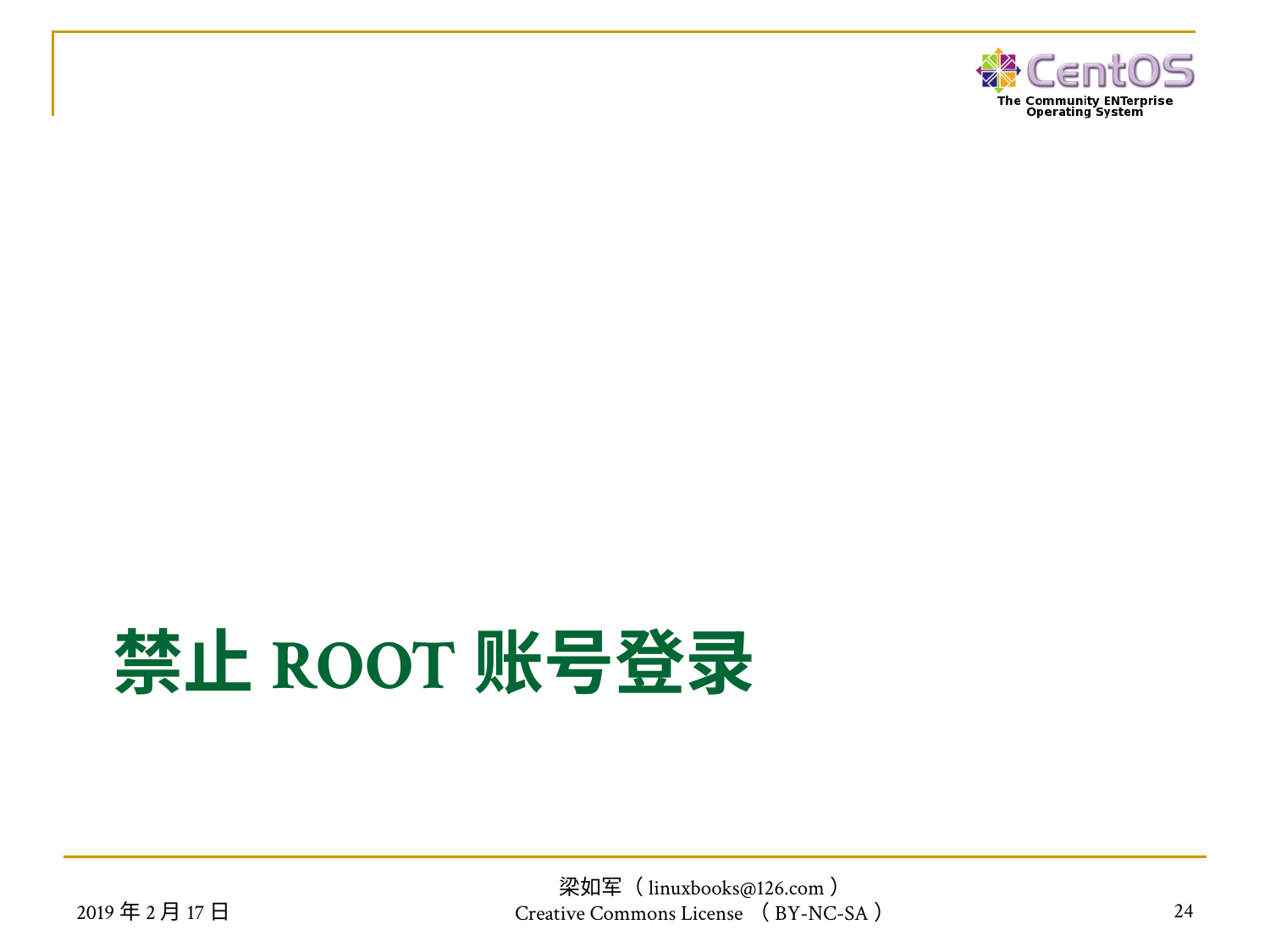

# 禁止root账号登录
2019年2月17日
24
梁如军（linuxbooks@126.com）
Creative Commons License（BY-NC-SA）